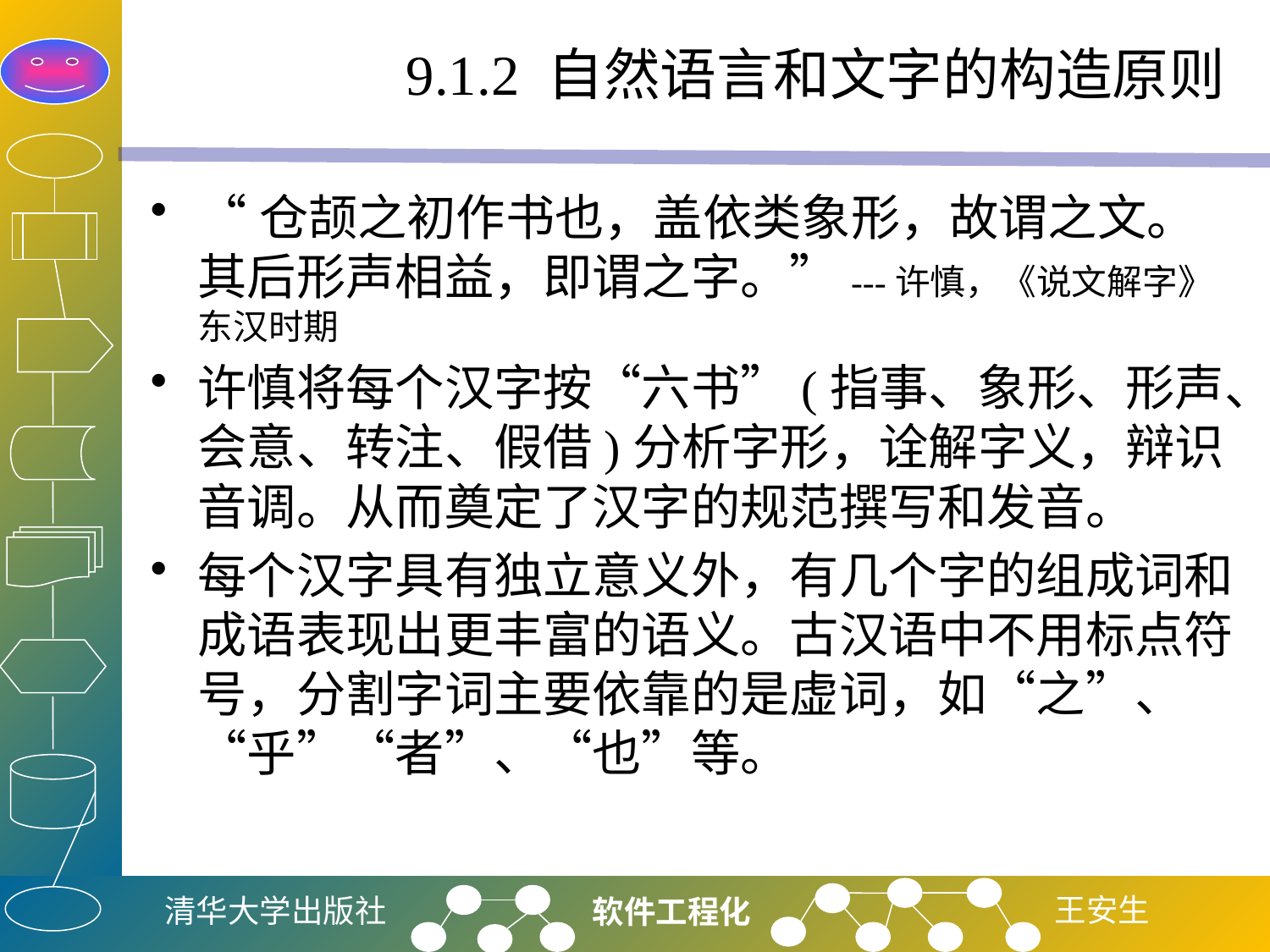

# 9.1.2 自然语言和文字的构造原则
“仓颉之初作书也，盖依类象形，故谓之文。其后形声相益，即谓之字。”---许慎，《说文解字》东汉时期
许慎将每个汉字按“六书”(指事、象形、形声、会意、转注、假借)分析字形，诠解字义，辩识音调。从而奠定了汉字的规范撰写和发音。
每个汉字具有独立意义外，有几个字的组成词和成语表现出更丰富的语义。古汉语中不用标点符号，分割字词主要依靠的是虚词，如“之”、“乎”“者”、“也”等。